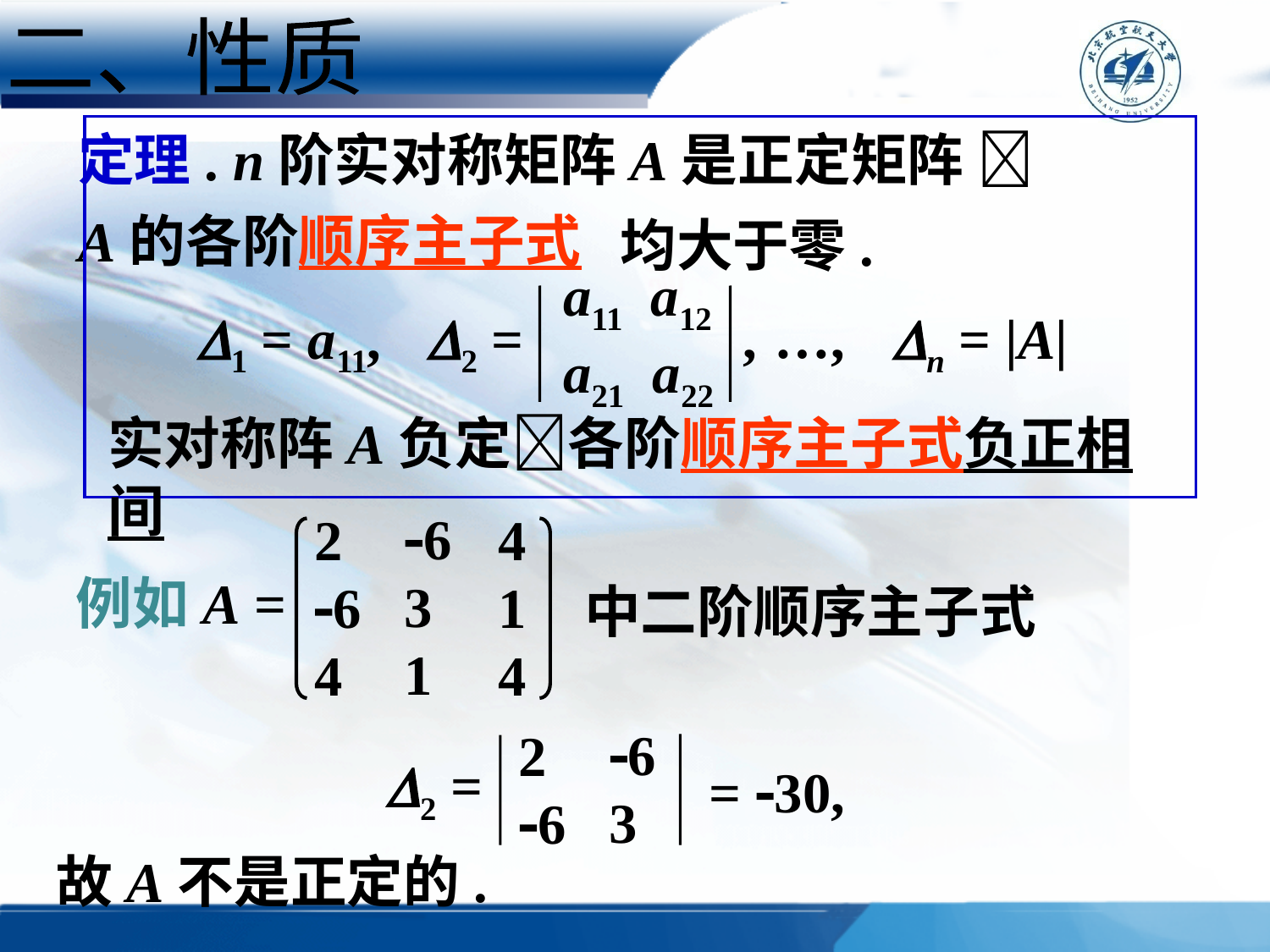

二、性质
定理. n阶实对称矩阵A是正定矩阵 ⇔
A的各阶顺序主子式

均大于零.
a11  a12
a21  a22

Δ2 =
,
Δ1 = a11,
…,
Δn = |A|
实对称阵A负定⇔各阶顺序主子式负正相间
−6
3
1
2
−6
4
4
1
4

例如A =
中二阶顺序主子式
−6
3
2
−6

Δ2 =
= −30,
故A不是正定的.